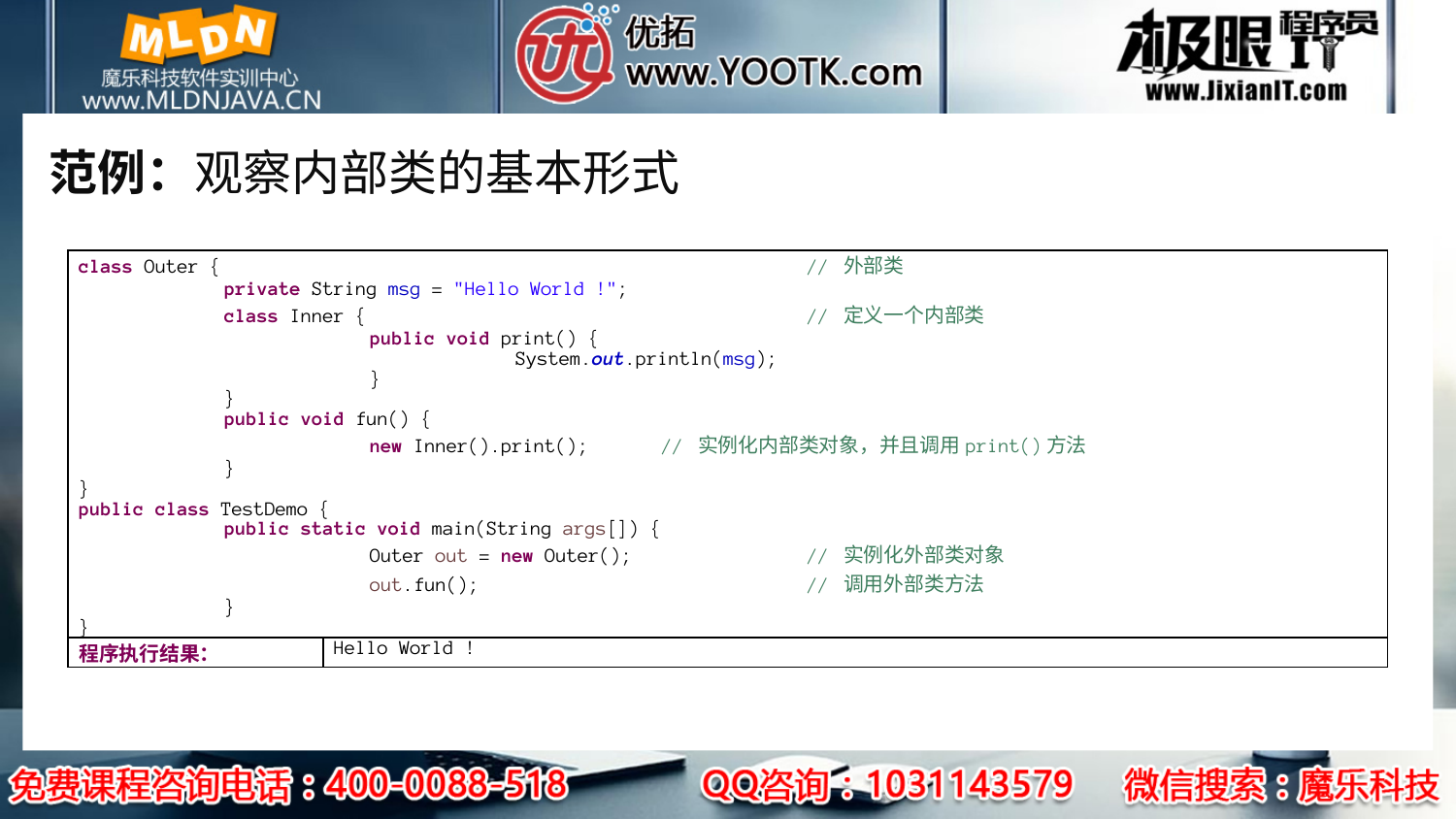

# 范例：观察内部类的基本形式
| class Outer { // 外部类 private String msg = "Hello World !"; class Inner { // 定义一个内部类 public void print() { System.out.println(msg); } } public void fun() { new Inner().print(); // 实例化内部类对象，并且调用print()方法 } } public class TestDemo { public static void main(String args[]) { Outer out = new Outer(); // 实例化外部类对象 out.fun(); // 调用外部类方法 } } |  |
| --- | --- |
| 程序执行结果： | Hello World ! |